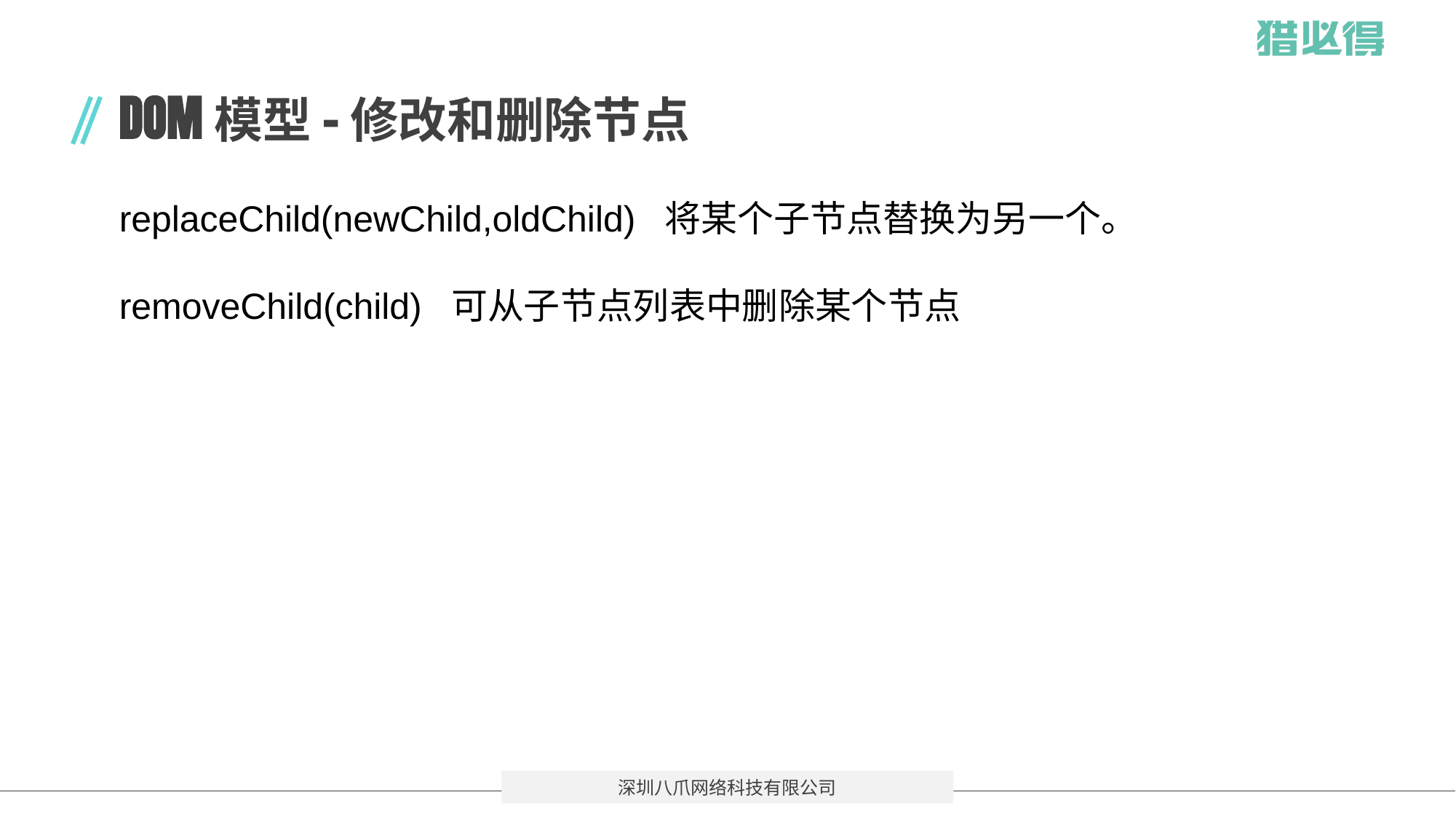

# DOM模型-修改和删除节点
replaceChild(newChild,oldChild)  将某个子节点替换为另一个。

removeChild(child)  可从子节点列表中删除某个节点